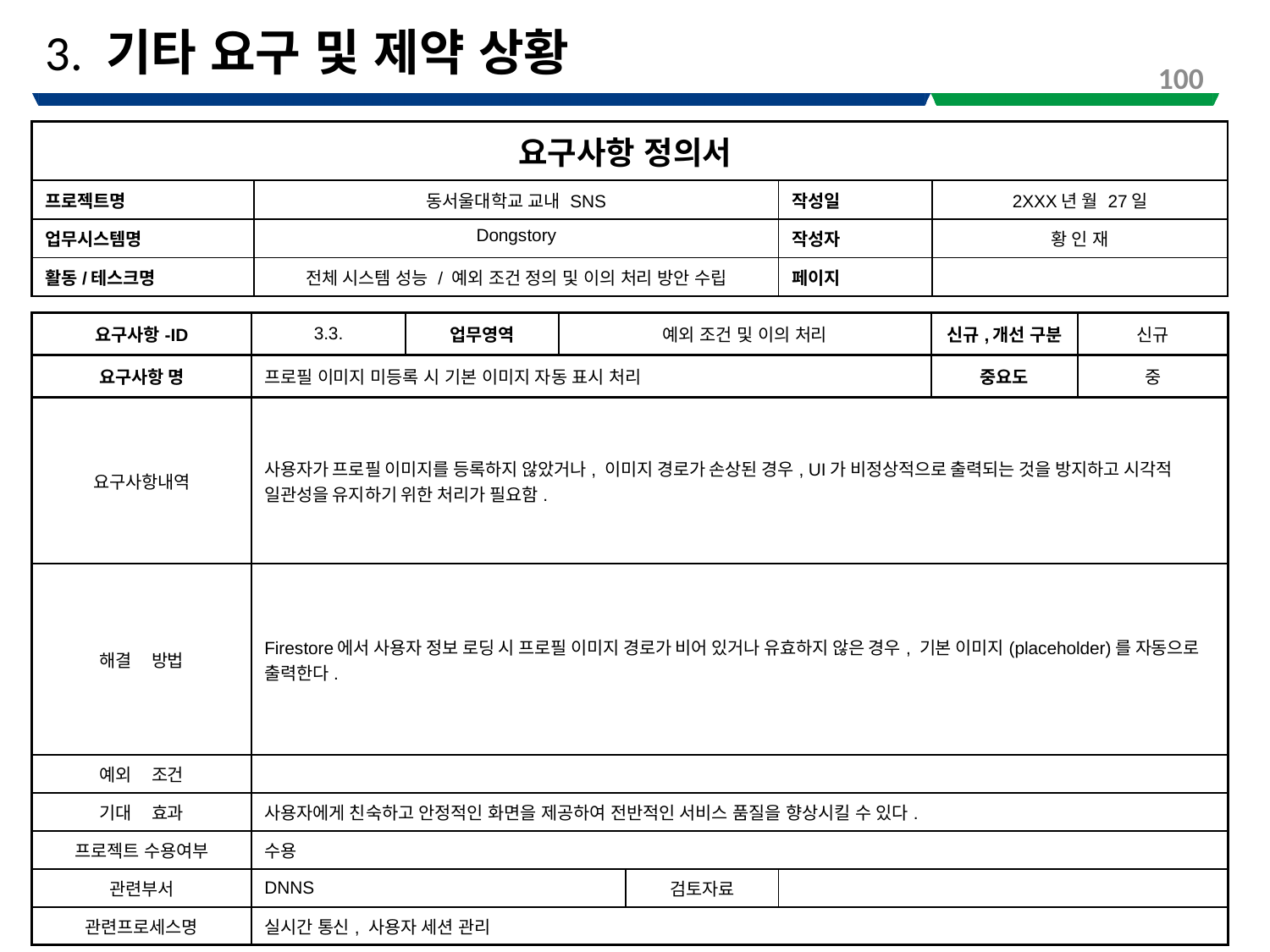

# 3. 기타 요구 및 제약 상황
100
| 요구사항 정의서 |  |  |  |
| --- | --- | --- | --- |
| 프로젝트명 | 동서울대학교 교내 SNS | 작성일 | 2XXX년 월 27일 |
| 업무시스템명 | Dongstory | 작성자 | 황 인 재 |
| 활동/테스크명 | 전체 시스템 성능 / 예외 조건 정의 및 이의 처리 방안 수립 | 페이지 |  |
| 요구사항-ID | 3.3. | 업무영역 | 예외 조건 및 이의 처리 |  |  | 신규,개선 구분 | 신규 |
| --- | --- | --- | --- | --- | --- | --- | --- |
| 요구사항 명 | 프로필 이미지 미등록 시 기본 이미지 자동 표시 처리 |  |  |  |  | 중요도 | 중 |
| 요구사항내역 | 사용자가 프로필 이미지를 등록하지 않았거나, 이미지 경로가 손상된 경우, UI가 비정상적으로 출력되는 것을 방지하고 시각적 일관성을 유지하기 위한 처리가 필요함. |  |  |  |  |  |  |
| 해결 방법 | Firestore에서 사용자 정보 로딩 시 프로필 이미지 경로가 비어 있거나 유효하지 않은 경우, 기본 이미지(placeholder)를 자동으로 출력한다. |  |  |  |  |  |  |
| 예외 조건 |  |  |  |  |  |  |  |
| 기대 효과 | 사용자에게 친숙하고 안정적인 화면을 제공하여 전반적인 서비스 품질을 향상시킬 수 있다. |  |  |  |  |  |  |
| 프로젝트 수용여부 | 수용 |  |  |  |  |  |  |
| 관련부서 | DNNS |  |  | 검토자료 |  |  |  |
| 관련프로세스명 | 실시간 통신, 사용자 세션 관리 |  |  |  |  |  |  |